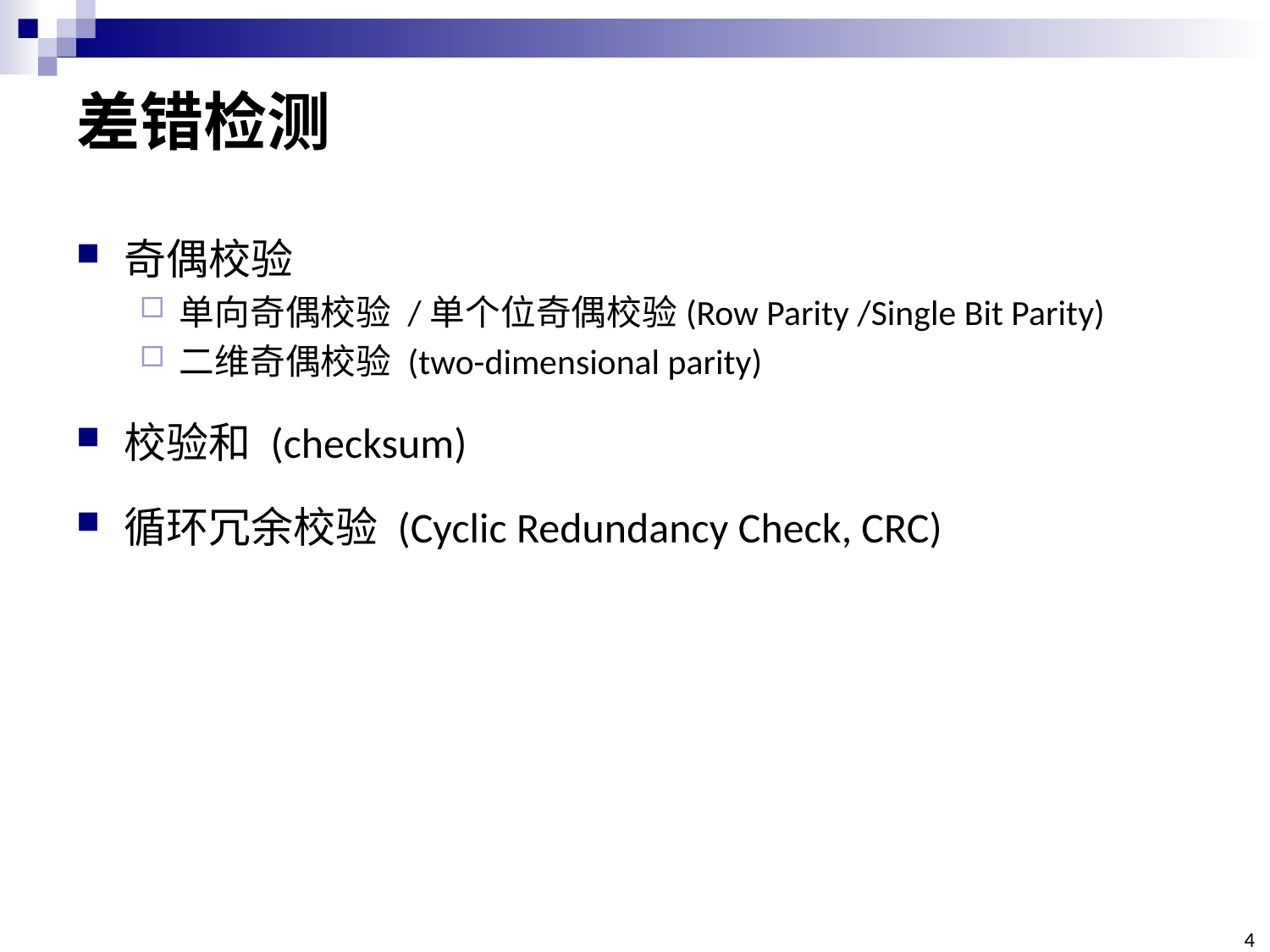

# 差错检测
奇偶校验
单向奇偶校验 /单个位奇偶校验(Row Parity /Single Bit Parity)
二维奇偶校验 (two-dimensional parity)
校验和 (checksum)
循环冗余校验 (Cyclic Redundancy Check, CRC)
4